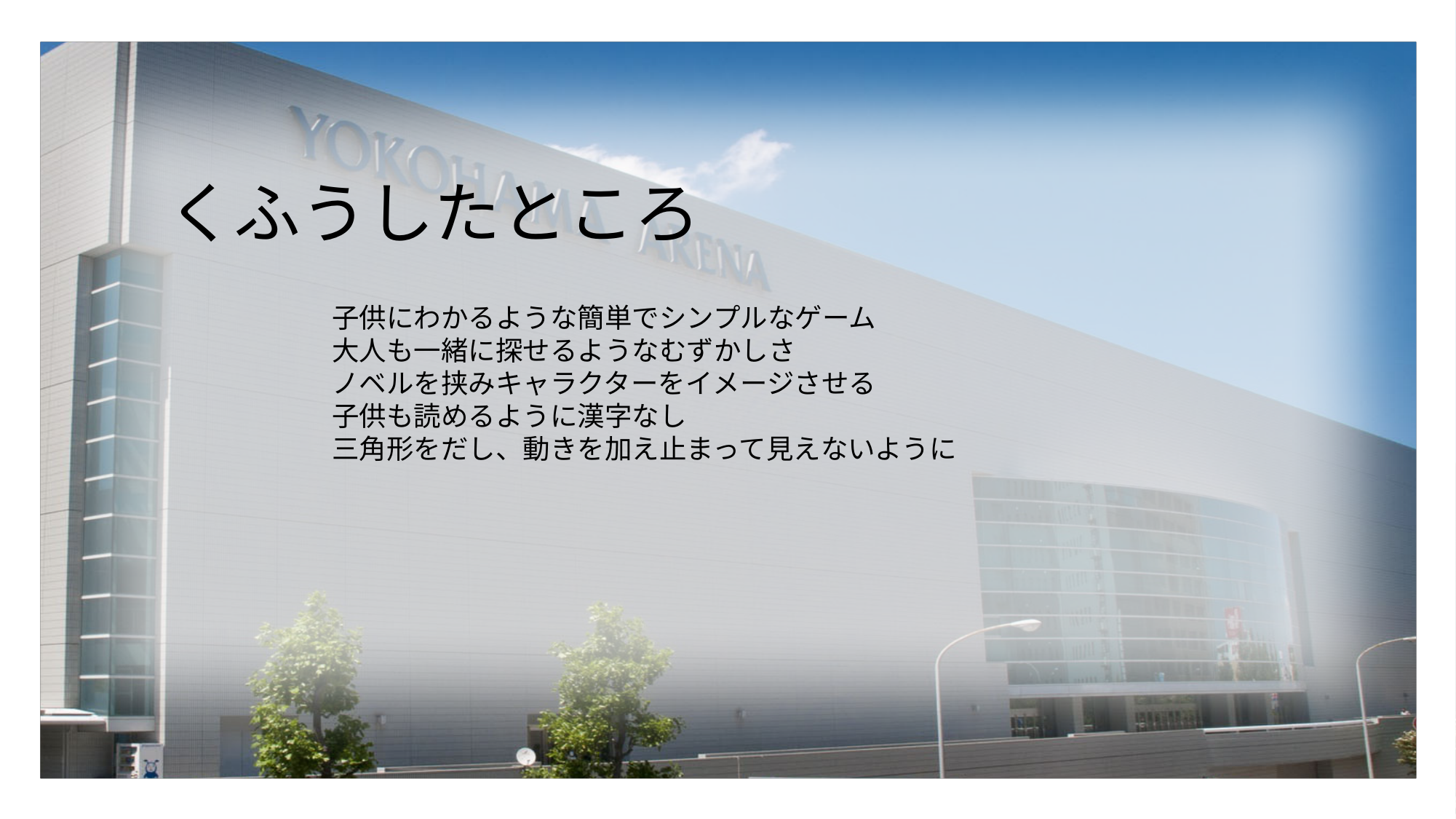

# くふうしたところ
子供にわかるような簡単でシンプルなゲーム
大人も一緒に探せるようなむずかしさ
ノベルを挟みキャラクターをイメージさせる
子供も読めるように漢字なし
三角形をだし、動きを加え止まって見えないように